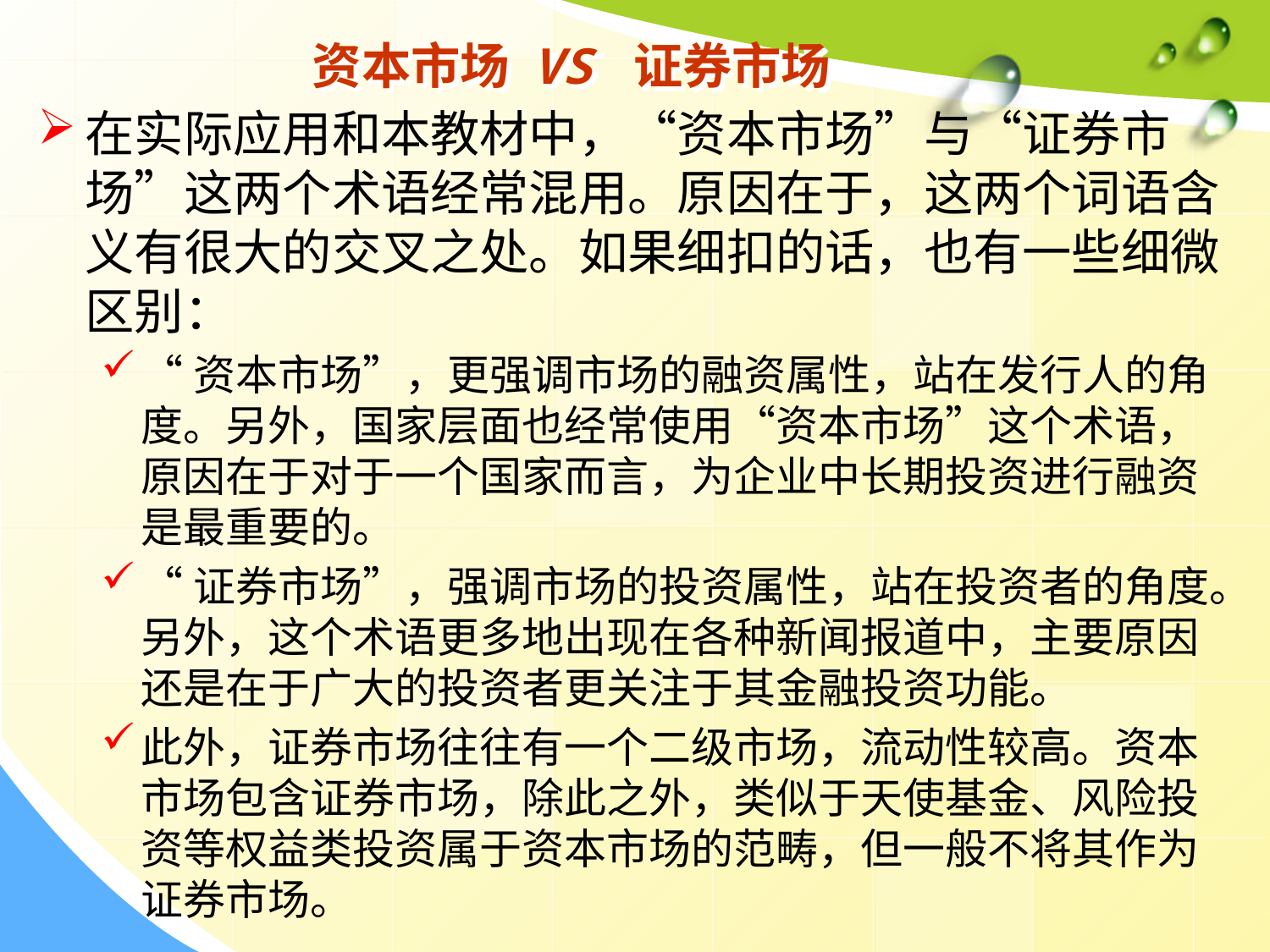

# 资本市场 VS 证券市场
在实际应用和本教材中，“资本市场”与“证券市场”这两个术语经常混用。原因在于，这两个词语含义有很大的交叉之处。如果细扣的话，也有一些细微区别：
“资本市场”，更强调市场的融资属性，站在发行人的角度。另外，国家层面也经常使用“资本市场”这个术语，原因在于对于一个国家而言，为企业中长期投资进行融资是最重要的。
“证券市场”，强调市场的投资属性，站在投资者的角度。另外，这个术语更多地出现在各种新闻报道中，主要原因还是在于广大的投资者更关注于其金融投资功能。
此外，证券市场往往有一个二级市场，流动性较高。资本市场包含证券市场，除此之外，类似于天使基金、风险投资等权益类投资属于资本市场的范畴，但一般不将其作为证券市场。